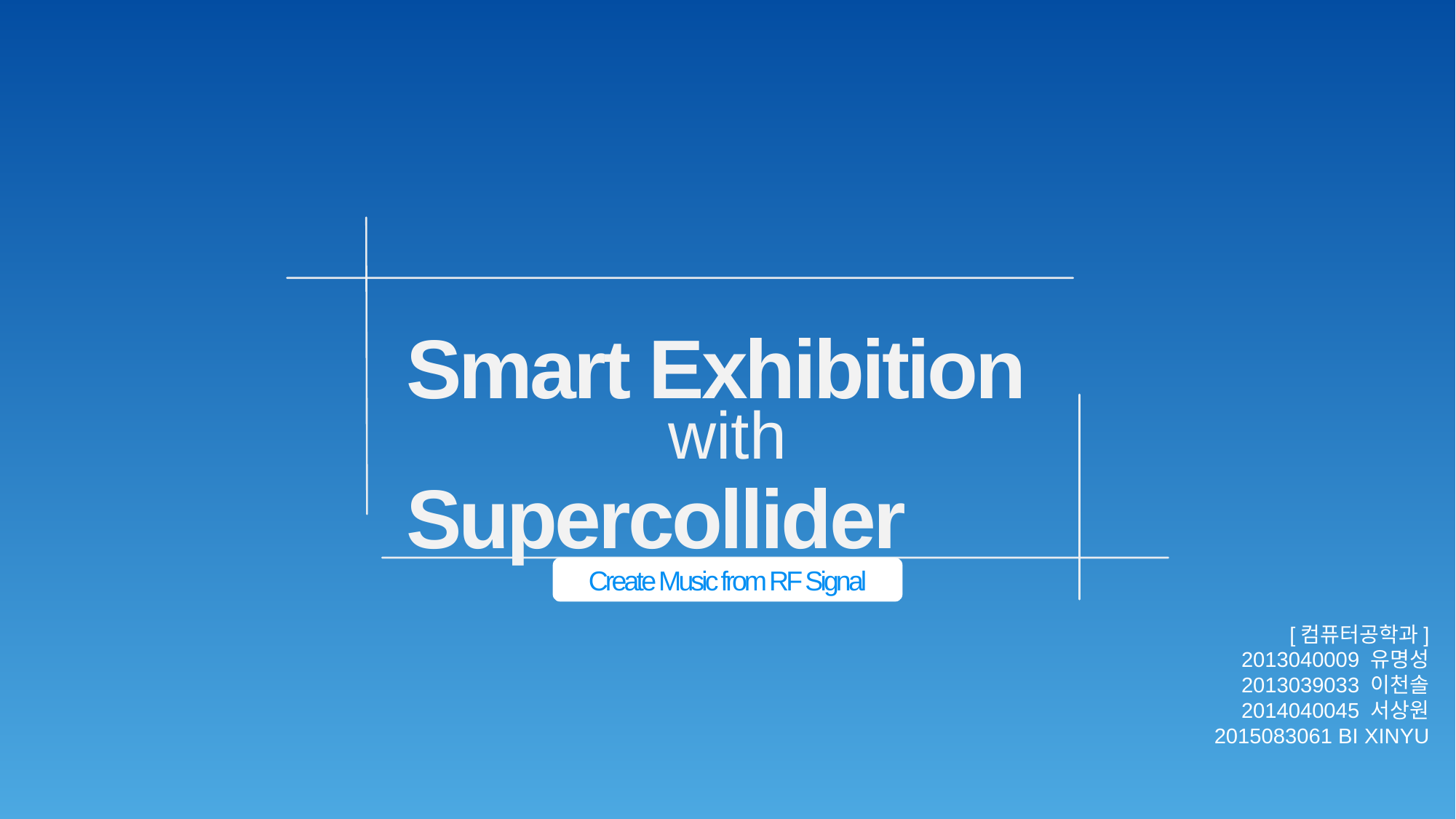

Smart Exhibition
Supercollider
with

[컴퓨터공학과]
2013040009 유명성
2013039033 이천솔
2014040045 서상원
2015083061 BI XINYU